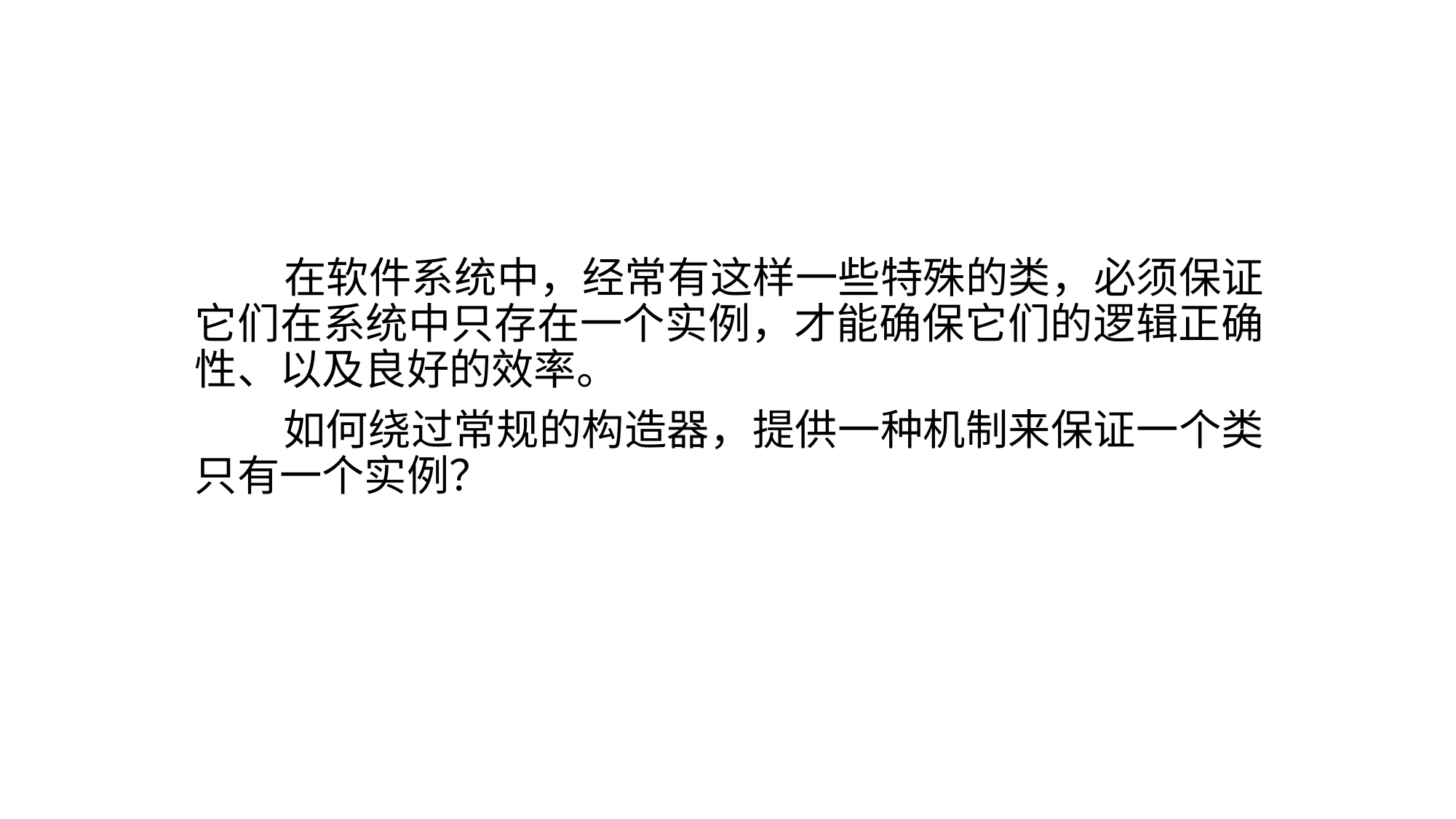

在软件系统中，经常有这样一些特殊的类，必须保证它们在系统中只存在一个实例，才能确保它们的逻辑正确性、以及良好的效率。
        如何绕过常规的构造器，提供一种机制来保证一个类只有一个实例？